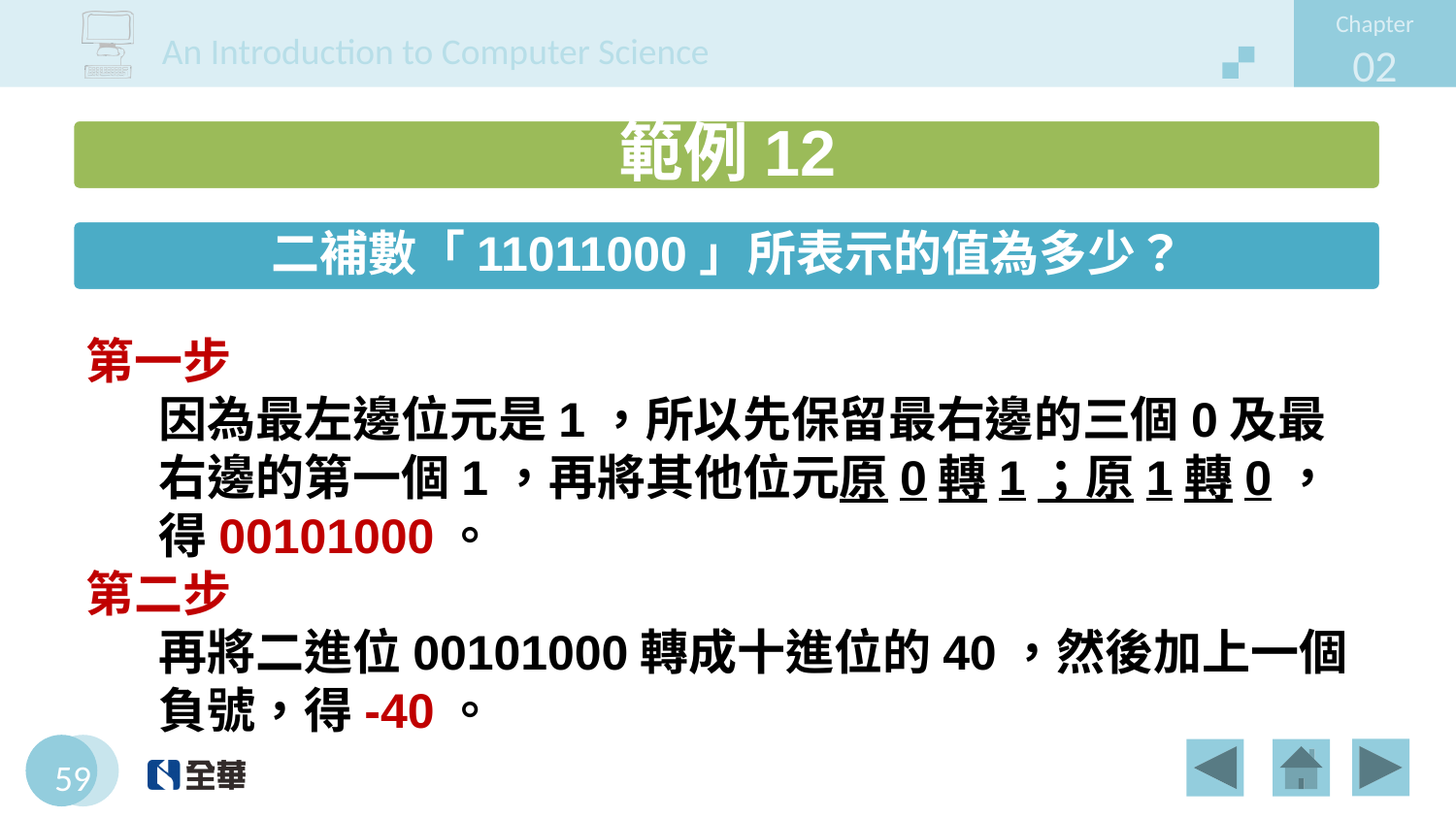

範例12
二補數「11011000」所表示的值為多少？
第一步
因為最左邊位元是1，所以先保留最右邊的三個0及最右邊的第一個1，再將其他位元原0轉1；原1轉0，得00101000。
第二步
再將二進位00101000轉成十進位的40，然後加上一個負號，得-40。